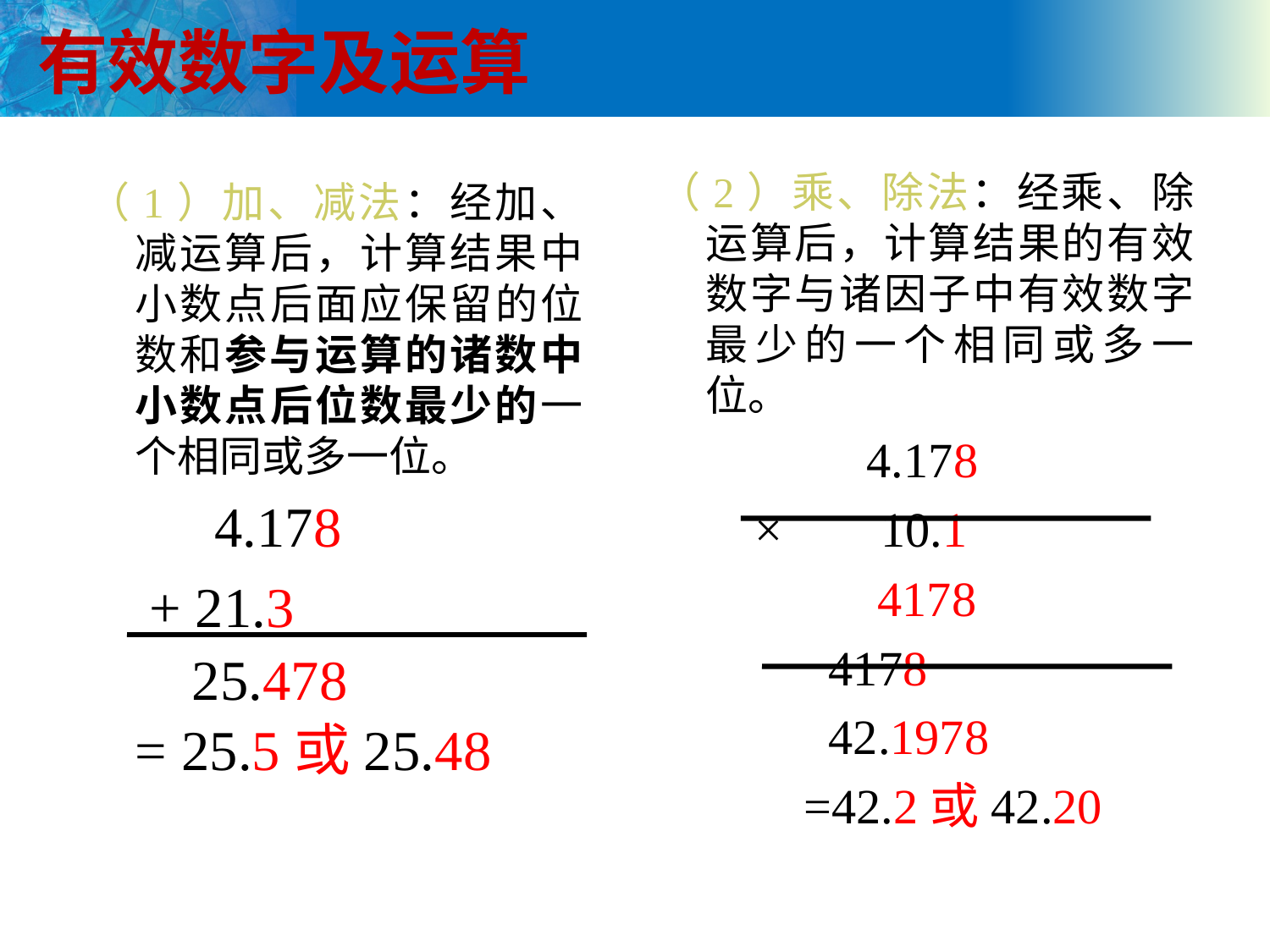

有效数字及运算
（2）乘、除法：经乘、除运算后，计算结果的有效数字与诸因子中有效数字最少的一个相同或多一位。
                 4.178
    ×        10.1
              4178
          4178
          42.1978
        =42.2或42.20
（1）加、减法：经加、减运算后，计算结果中小数点后面应保留的位数和参与运算的诸数中小数点后位数最少的一个相同或多一位。
     4.178
 + 21.3
    25.478
= 25.5或25.48

23